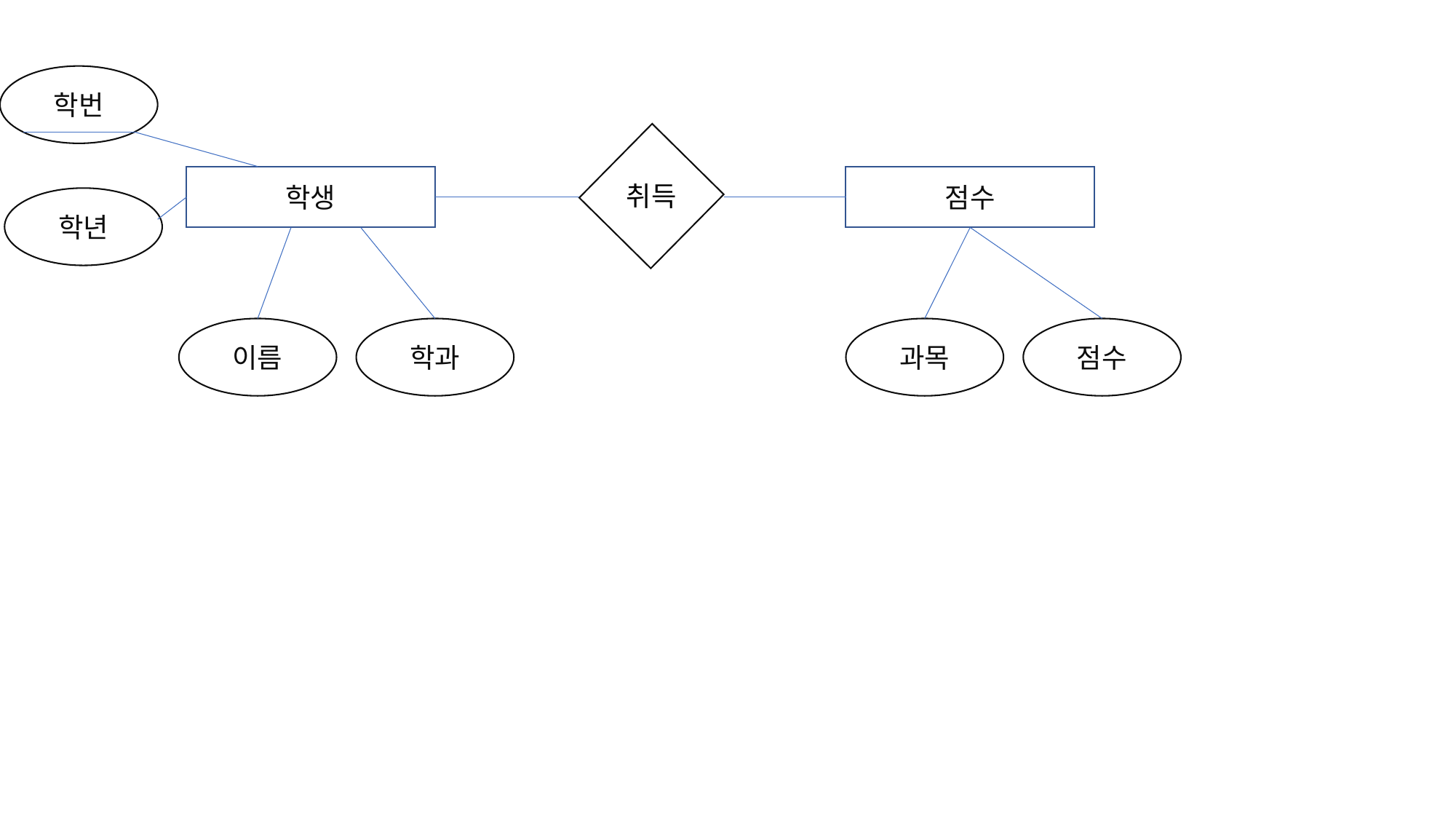

학번

학생
점수
취득
학년
이름
학과
과목
점수